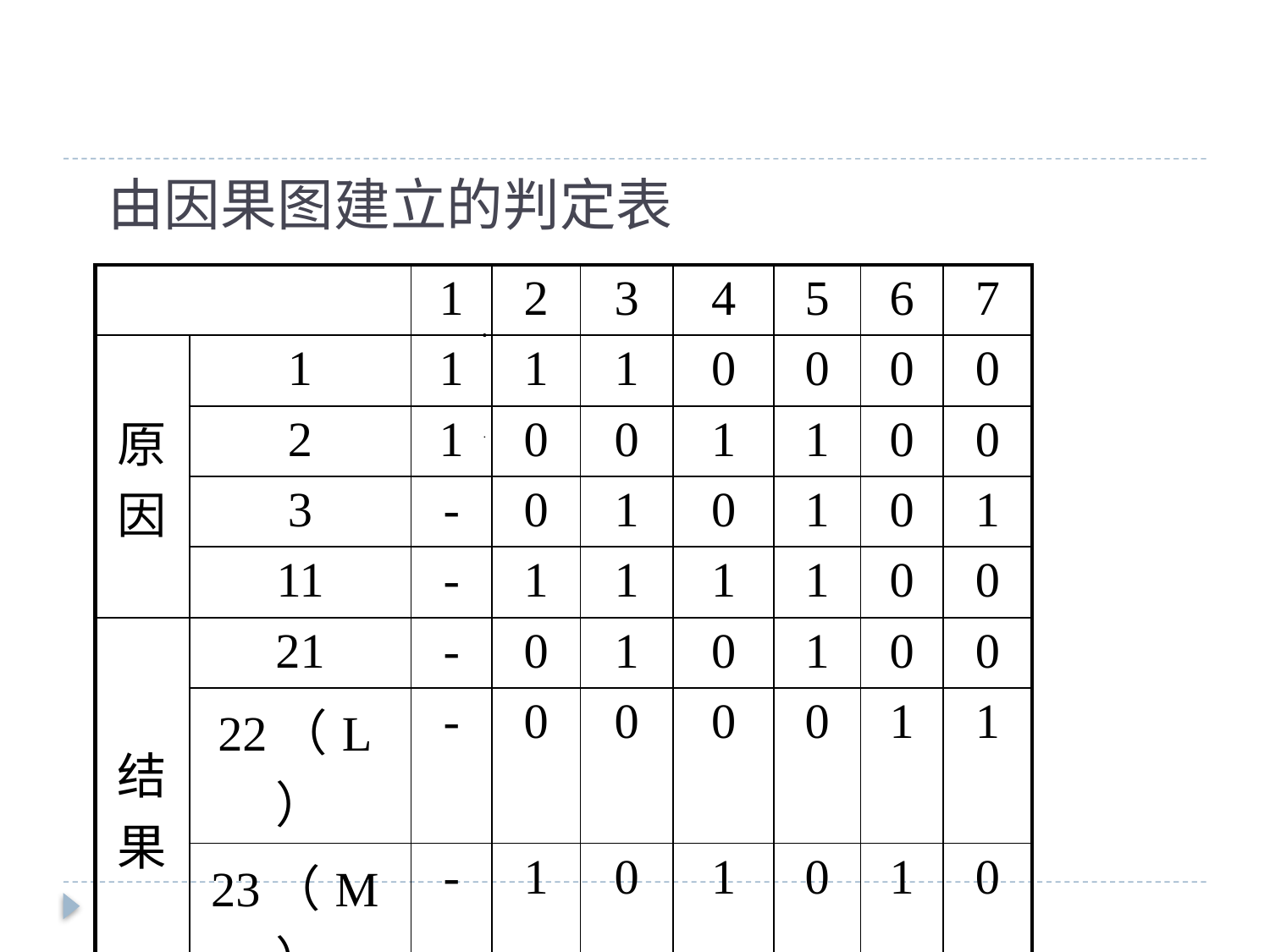

# 由因果图建立的判定表
|  |  | 1 | 2 | 3 | 4 | 5 | 6 | 7 |
| --- | --- | --- | --- | --- | --- | --- | --- | --- |
| 原因 | 1 | 1 | 1 | 1 | 0 | 0 | 0 | 0 |
|  | 2 | 1 | 0 | 0 | 1 | 1 | 0 | 0 |
|  | 3 | - | 0 | 1 | 0 | 1 | 0 | 1 |
|  | 11 | - | 1 | 1 | 1 | 1 | 0 | 0 |
| 结果 | 21 | - | 0 | 1 | 0 | 1 | 0 | 0 |
|  | 22（L） | - | 0 | 0 | 0 | 0 | 1 | 1 |
|  | 23（M） | - | 1 | 0 | 1 | 0 | 1 | 0 |
| 测试用例 |  |  | As | A2 | Bd | B5 | Fr | R3 |